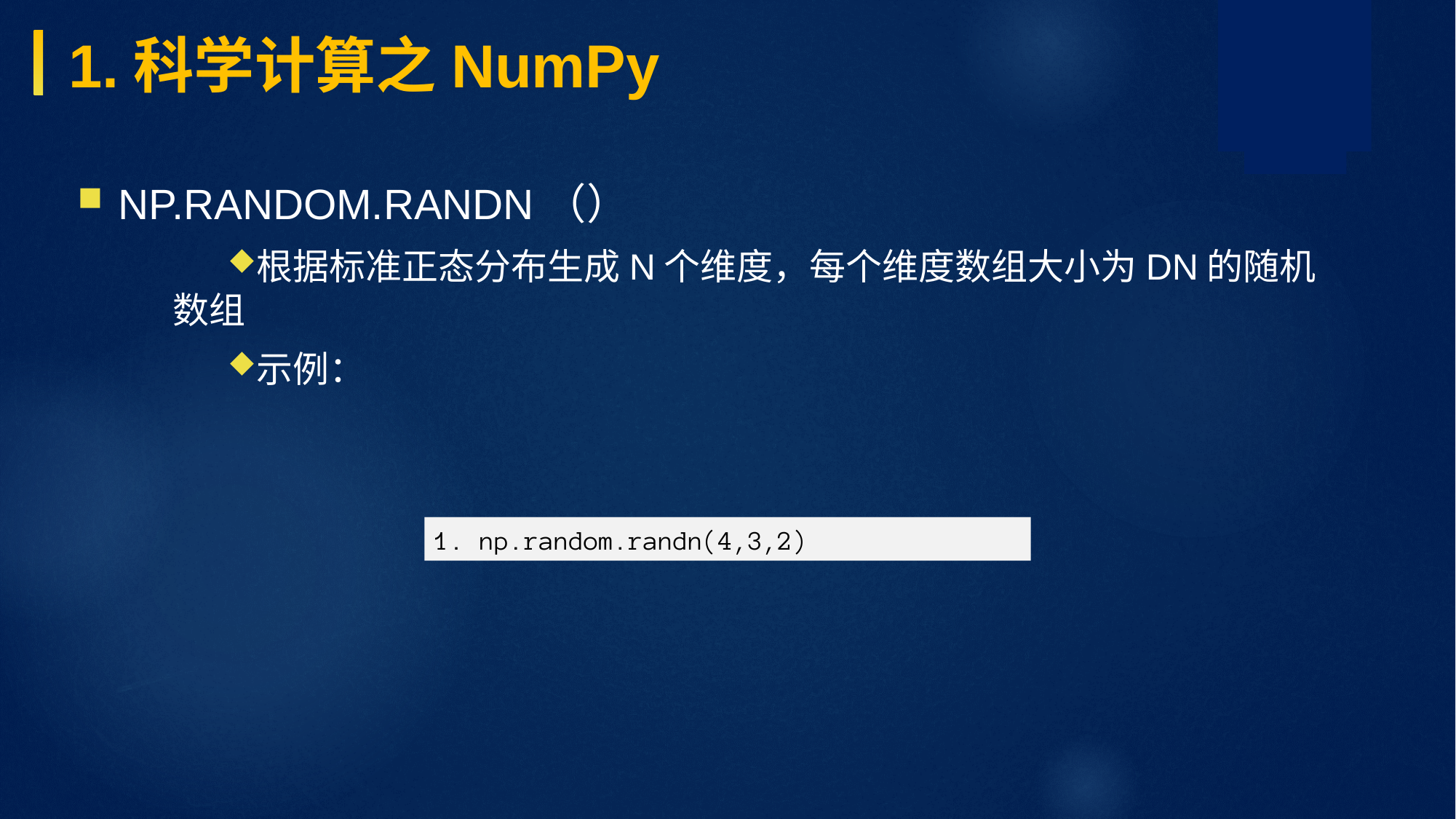

1.科学计算之NumPy
np.random.randn（）
根据标准正态分布生成n个维度，每个维度数组大小为dn的随机数组
示例：

1. np.random.randn(4,3,2)